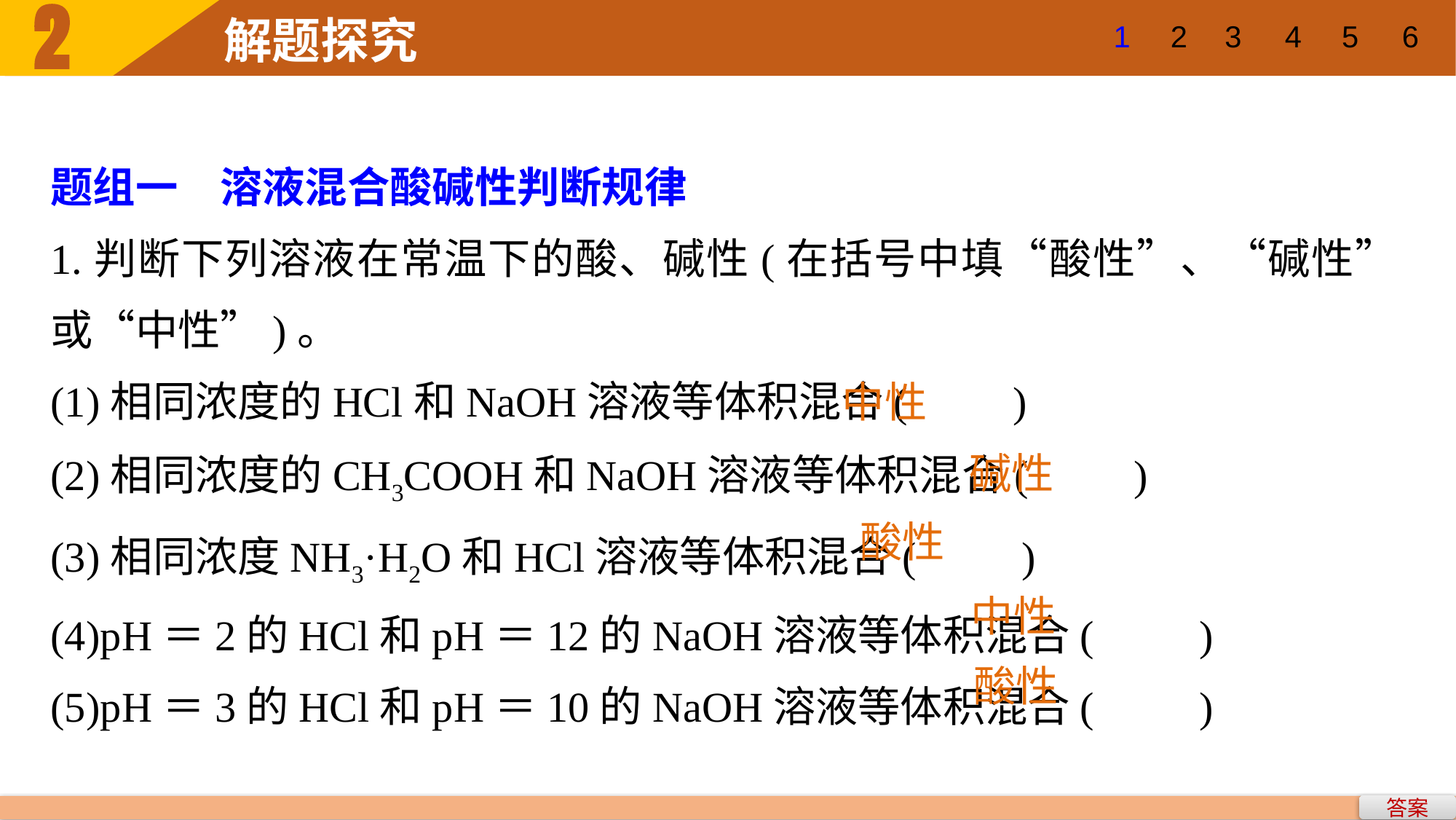

2

1
2
3
4
5
6
解题探究
题组一　溶液混合酸碱性判断规律
1.判断下列溶液在常温下的酸、碱性(在括号中填“酸性”、“碱性”或“中性”)。
(1)相同浓度的HCl和NaOH溶液等体积混合(　　)
(2)相同浓度的CH3COOH和NaOH溶液等体积混合(　　)
(3)相同浓度NH3·H2O和HCl溶液等体积混合(　　)
(4)pH＝2的HCl和pH＝12的NaOH溶液等体积混合(　　)
(5)pH＝3的HCl和pH＝10的NaOH溶液等体积混合(　　)
中性
碱性
酸性
中性
酸性
答案